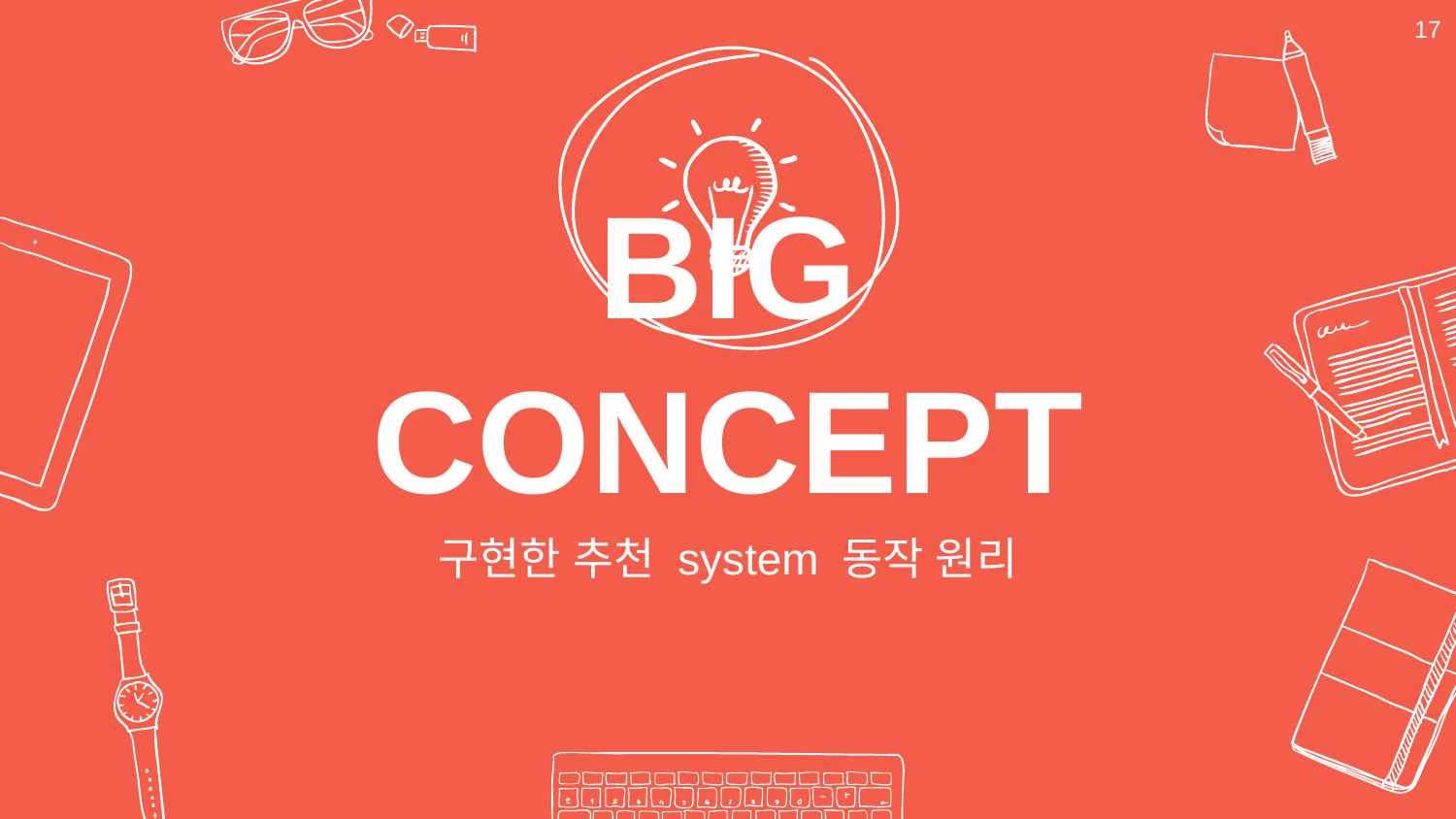

17

BIG CONCEPT
구현한 추천 system 동작 원리